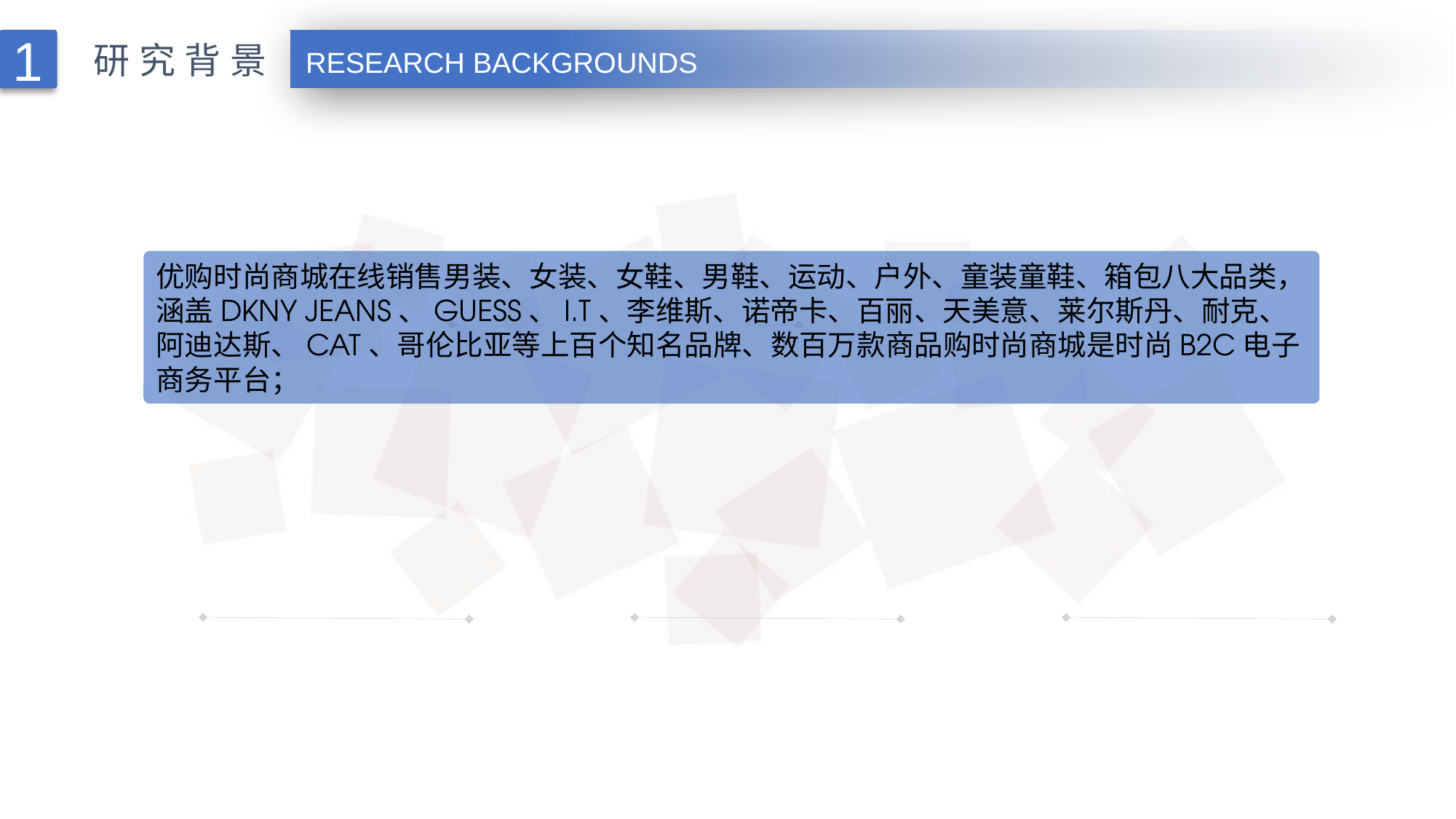

1

研究背景
RESEARCH BACKGROUNDS
优购时尚商城在线销售男装、女装、女鞋、男鞋、运动、户外、童装童鞋、箱包八大品类，涵盖DKNY JEANS、GUESS、I.T、李维斯、诺帝卡、百丽、天美意、莱尔斯丹、耐克、阿迪达斯、CAT、哥伦比亚等上百个知名品牌、数百万款商品购时尚商城是时尚B2C电子商务平台；